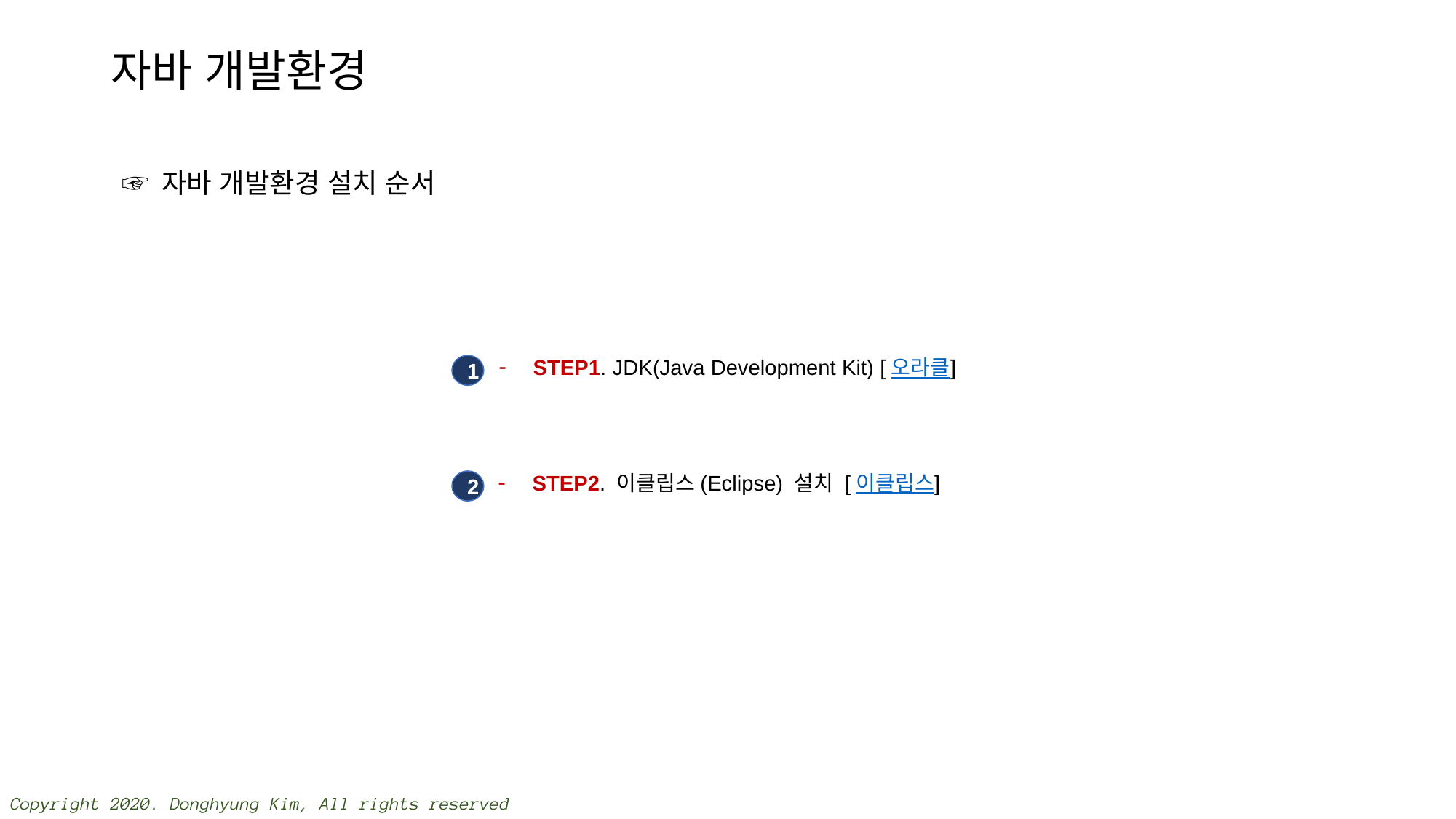

# 자바 개발환경
☞ 자바 개발환경 설치 순서
STEP1. JDK(Java Development Kit) [오라클]
1
STEP2. 이클립스(Eclipse) 설치 [이클립스]
2